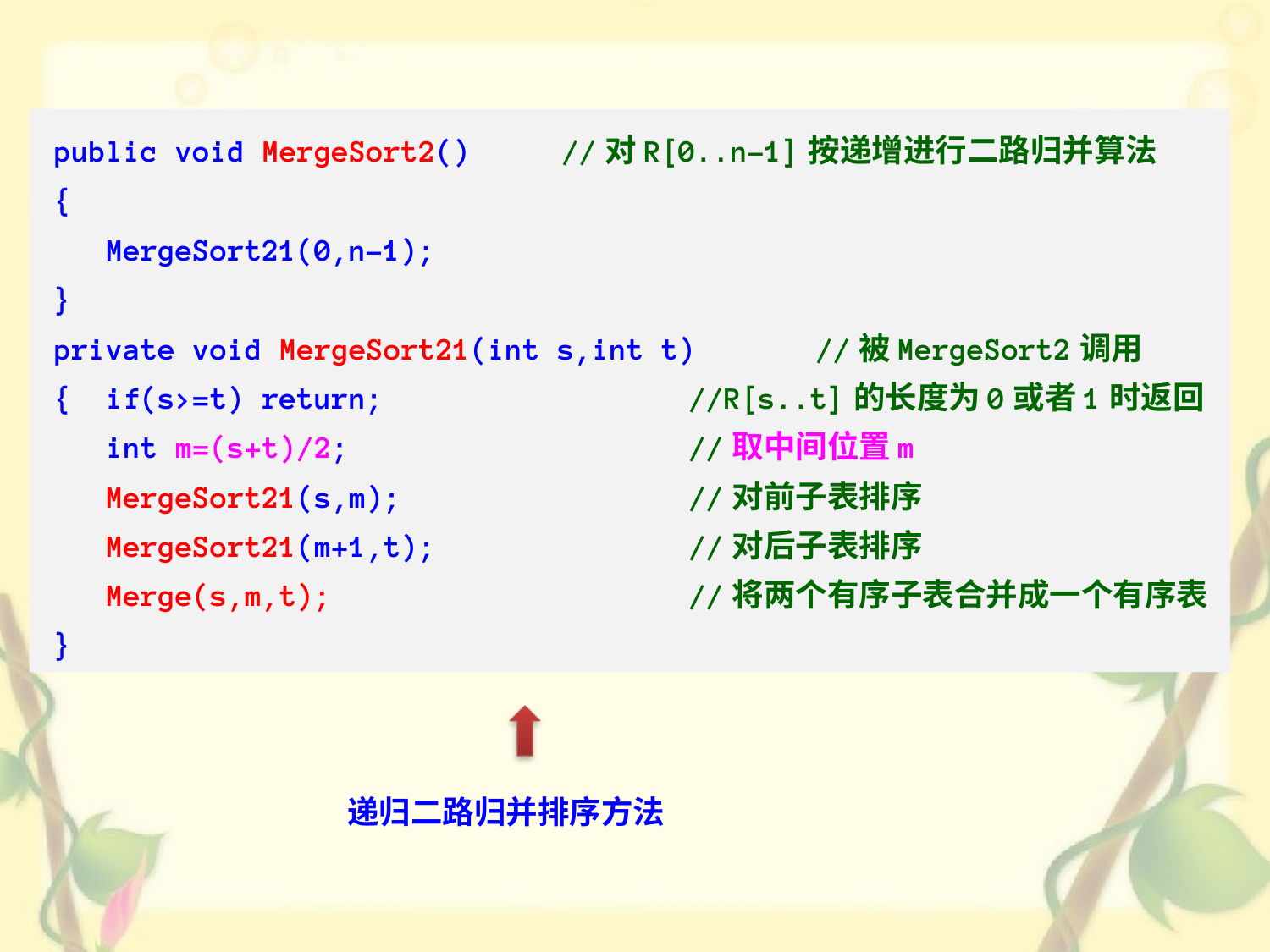

public void MergeSort2()	//对R[0..n-1]按递增进行二路归并算法
{
   MergeSort21(0,n-1);
}
private void MergeSort21(int s,int t)	//被MergeSort2调用
{  if(s>=t) return;			//R[s..t]的长度为0或者1时返回
   int m=(s+t)/2;			//取中间位置m
   MergeSort21(s,m);			//对前子表排序
   MergeSort21(m+1,t);		//对后子表排序
   Merge(s,m,t);			//将两个有序子表合并成一个有序表
}

递归二路归并排序方法